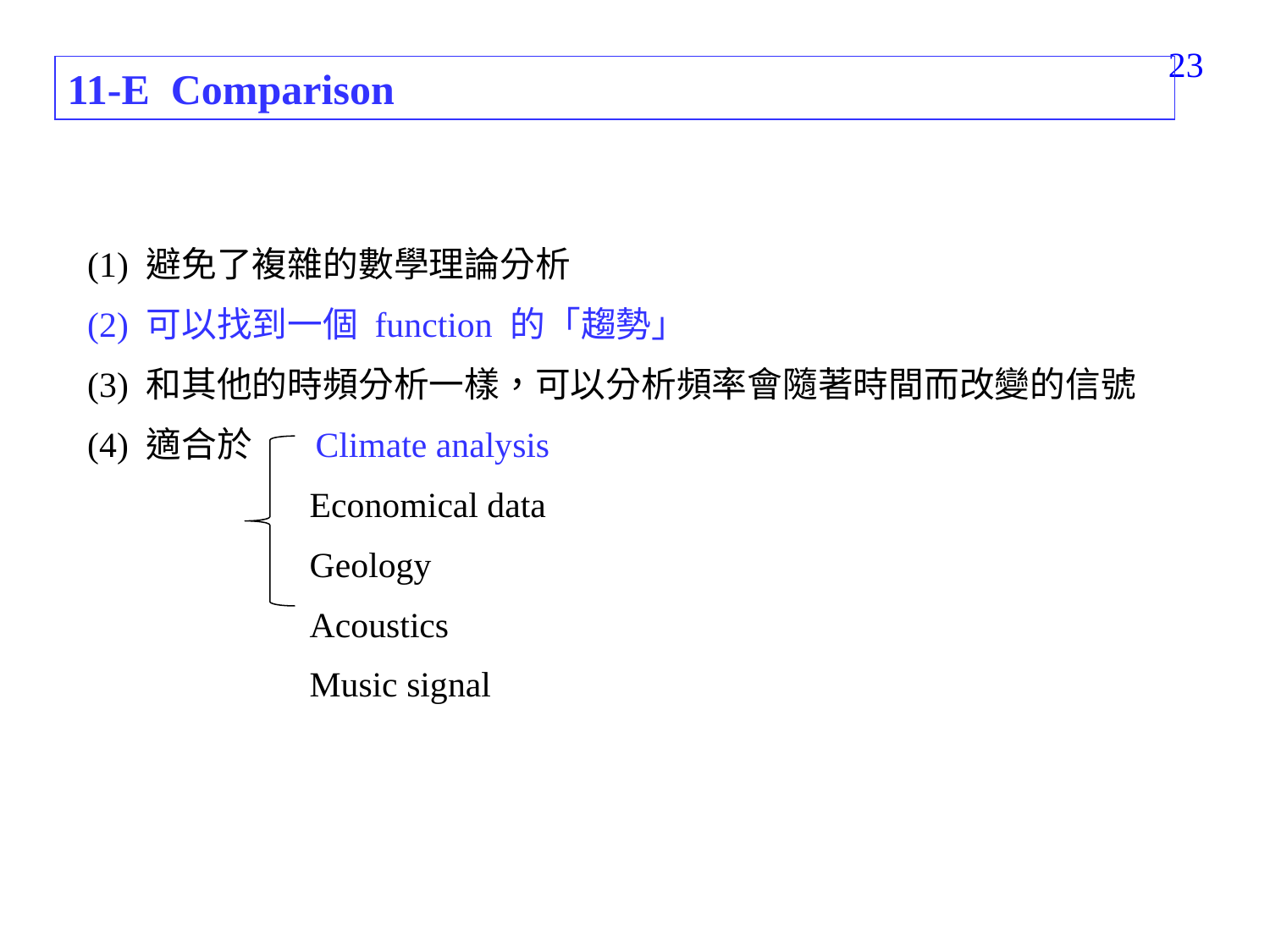

23
11-E  Comparison
(1) 避免了複雜的數學理論分析
(2) 可以找到一個 function 的「趨勢」
(3) 和其他的時頻分析一樣，可以分析頻率會隨著時間而改變的信號
(4) 適合於       Climate analysis
                         Economical data
                         Geology
                         Acoustics
                         Music signal